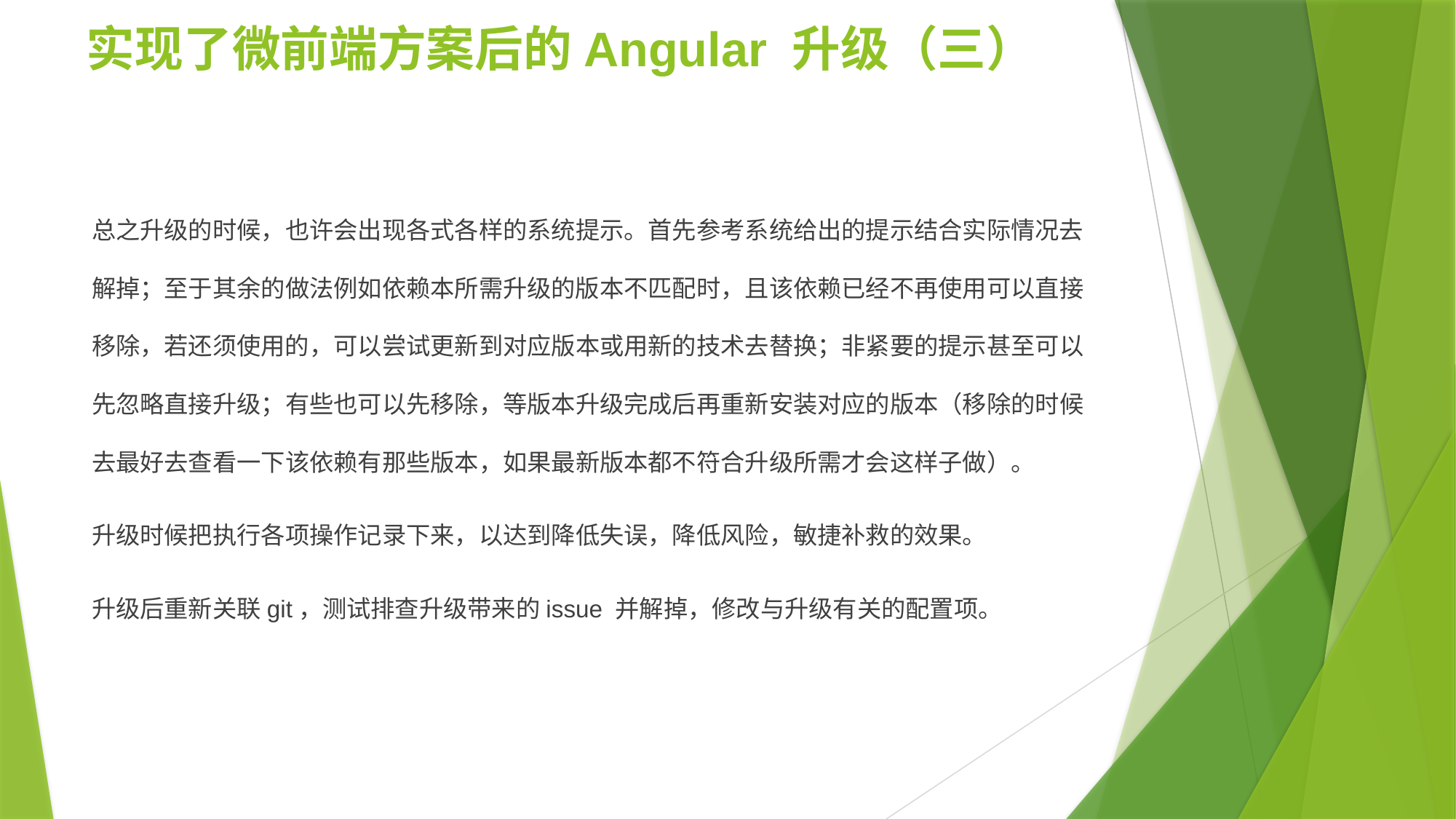

实现了微前端方案后的Angular 升级（三）
总之升级的时候，也许会出现各式各样的系统提示。首先参考系统给出的提示结合实际情况去解掉；至于其余的做法例如依赖本所需升级的版本不匹配时，且该依赖已经不再使用可以直接移除，若还须使用的，可以尝试更新到对应版本或用新的技术去替换；非紧要的提示甚至可以先忽略直接升级；有些也可以先移除，等版本升级完成后再重新安装对应的版本（移除的时候去最好去查看一下该依赖有那些版本，如果最新版本都不符合升级所需才会这样子做）。
升级时候把执行各项操作记录下来，以达到降低失误，降低风险，敏捷补救的效果。
升级后重新关联git，测试排查升级带来的issue 并解掉，修改与升级有关的配置项。